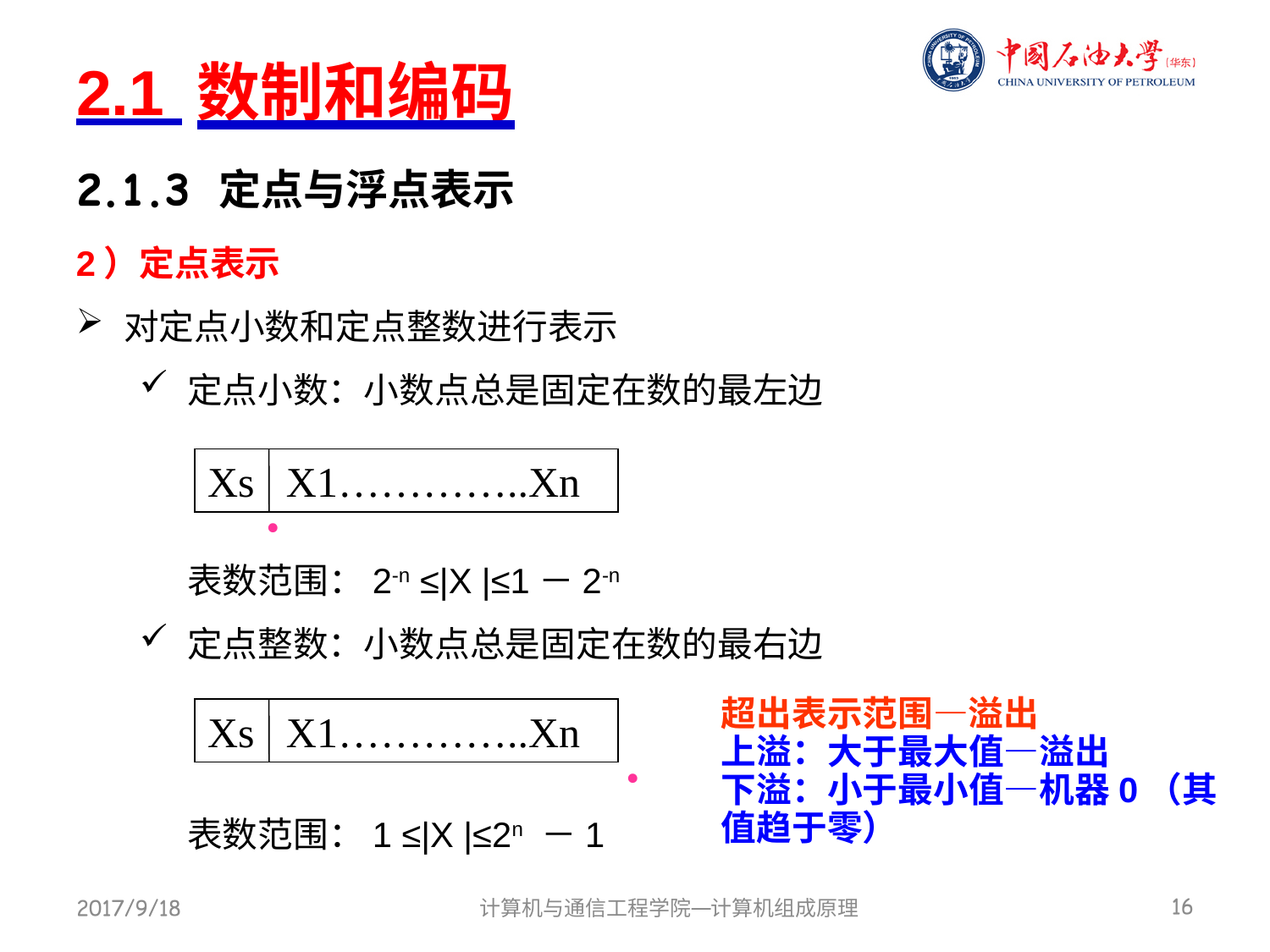

# 2.1 数制和编码
2.1.3 定点与浮点表示
2）定点表示
对定点小数和定点整数进行表示
定点小数：小数点总是固定在数的最左边

     表数范围：2-n ≤|X |≤1－2-n
定点整数：小数点总是固定在数的最右边

     表数范围：1 ≤|X |≤2n －1
Xs   X1…………..Xn

·
超出表示范围—溢出
上溢：大于最大值—溢出
下溢：小于最小值—机器0（其值趋于零）
Xs   X1…………..Xn

·
2017/9/18
计算机与通信工程学院—计算机组成原理
16